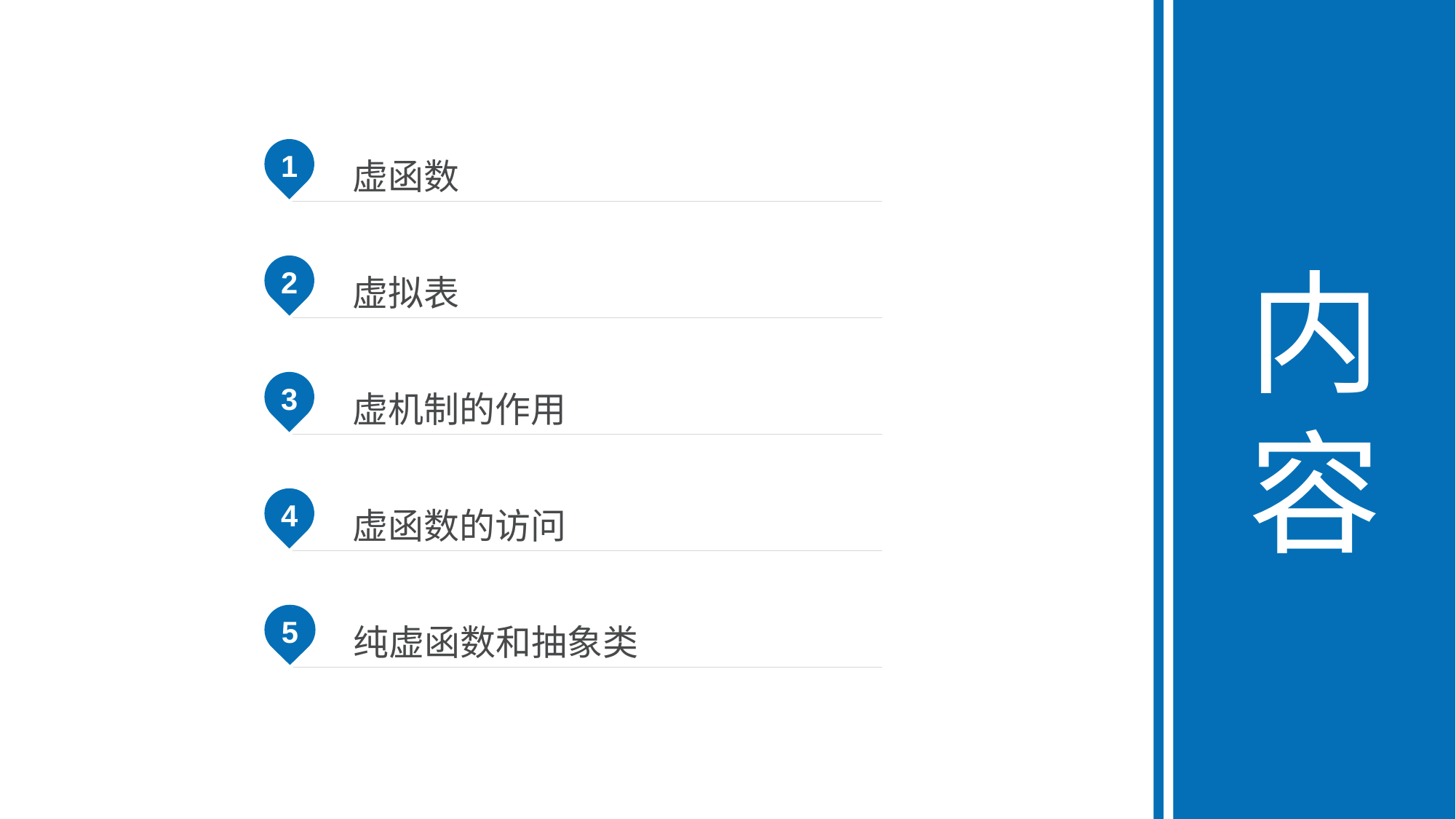

内容

1
虚函数
2
虚拟表
3
虚机制的作用
4
虚函数的访问
5
纯虚函数和抽象类